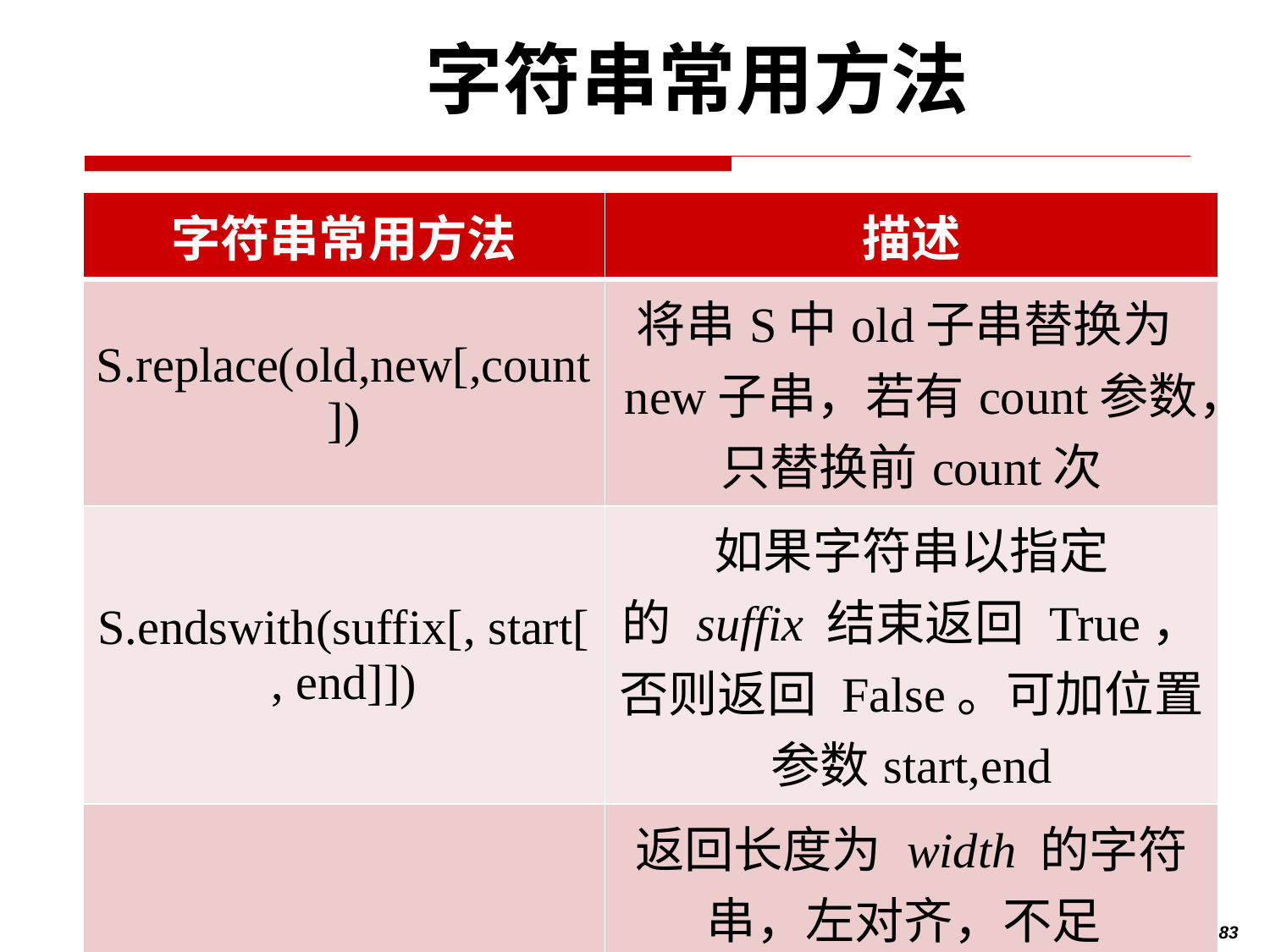

# 字符串常用方法
| 字符串常用方法 | 描述 |
| --- | --- |
| S.replace(old,new[,count]) | 将串S中old子串替换为new子串，若有count参数，只替换前count次 |
| S.endswith(suffix[, start[, end]]) | 如果字符串以指定的 suffix 结束返回 True，否则返回 False。可加位置参数start,end |
| S.ljust(width[, fillchar]) | 返回长度为 width 的字符串，左对齐，不足fillchar 填充。若 width 小于等于 len(s) 则返回原字符串的副本。 |
83